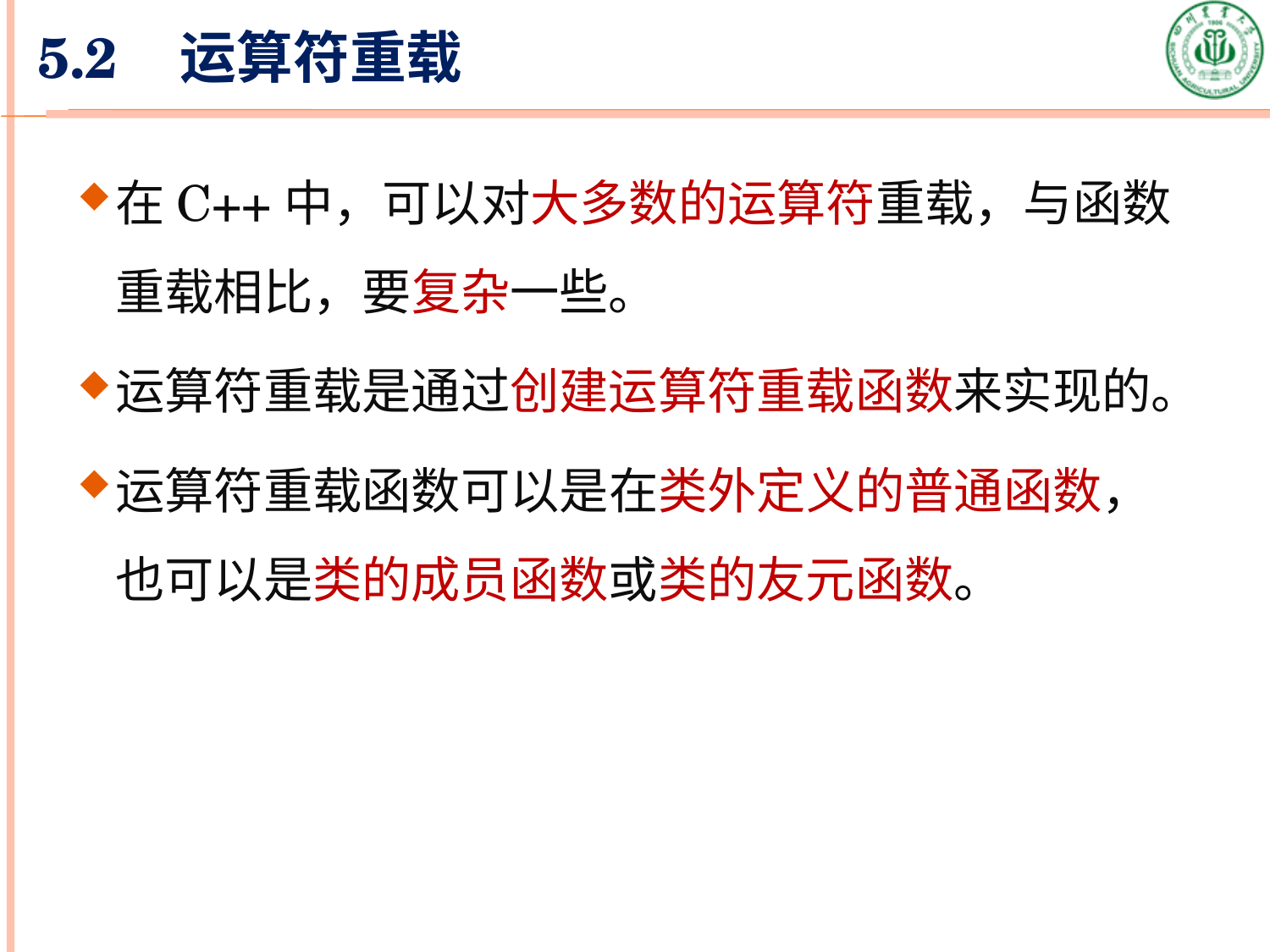

# 5.2   运算符重载
在C++中，可以对大多数的运算符重载，与函数重载相比，要复杂一些。
运算符重载是通过创建运算符重载函数来实现的。
运算符重载函数可以是在类外定义的普通函数，也可以是类的成员函数或类的友元函数。